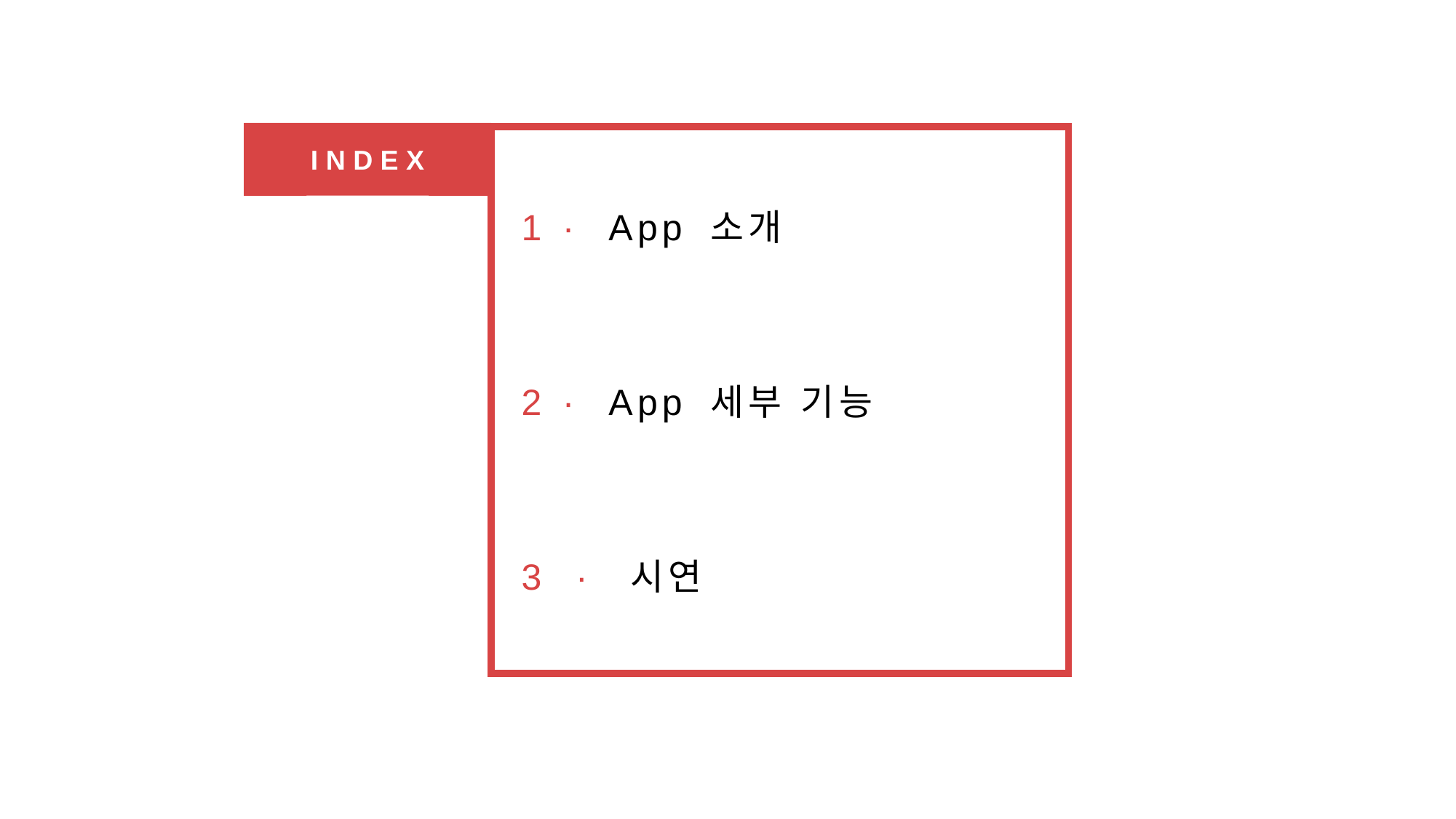

I N D E X

·  App 소개

·  App 세부 기능

3  ·  시연